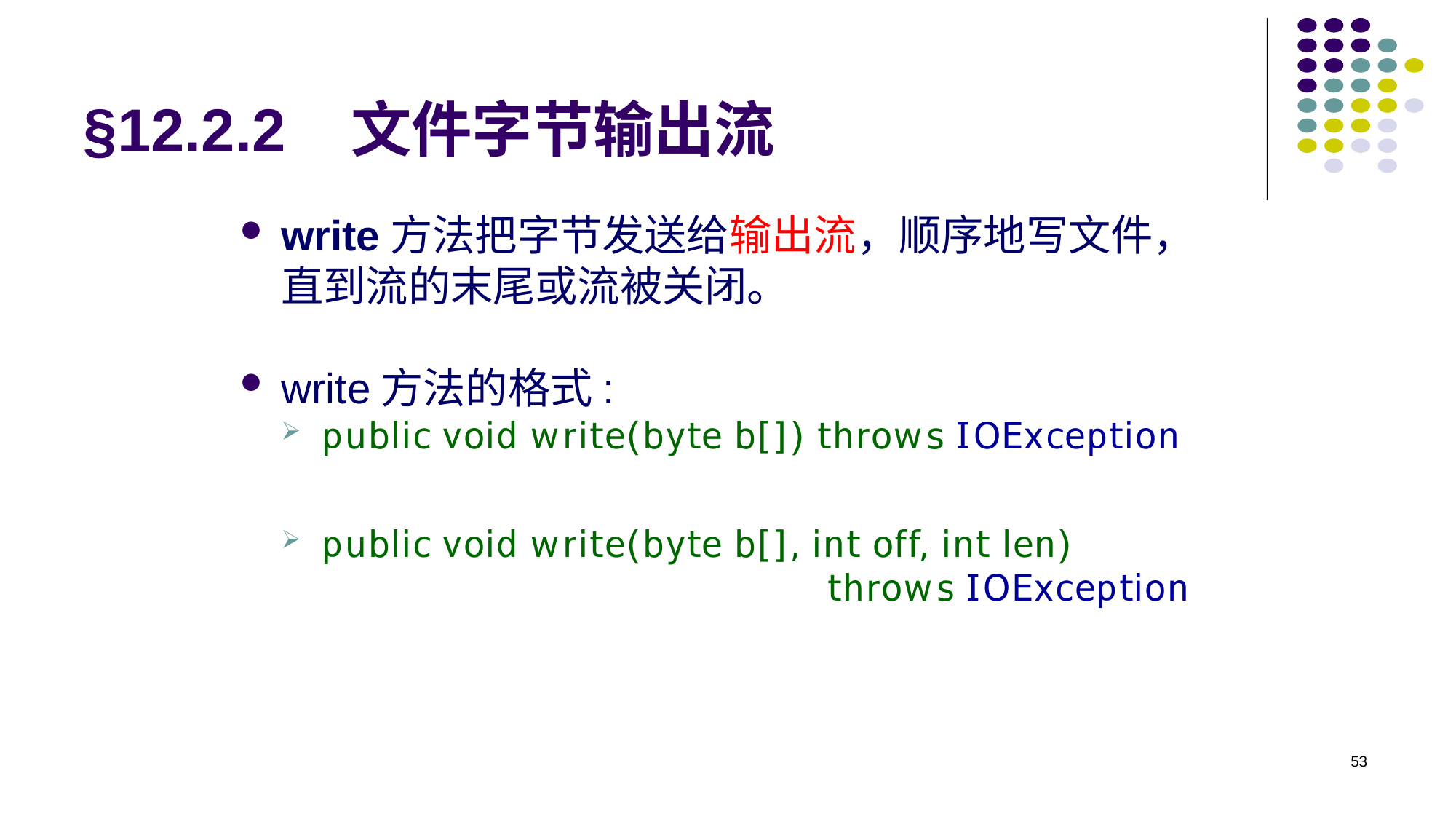

# §12.2.2   文件字节输出流
write方法把字节发送给输出流，顺序地写文件，直到流的末尾或流被关闭。

write方法的格式:
public void write(byte b[]) throws IOException

public void write(byte b[], int off, int len)
                                                   throws IOException

53